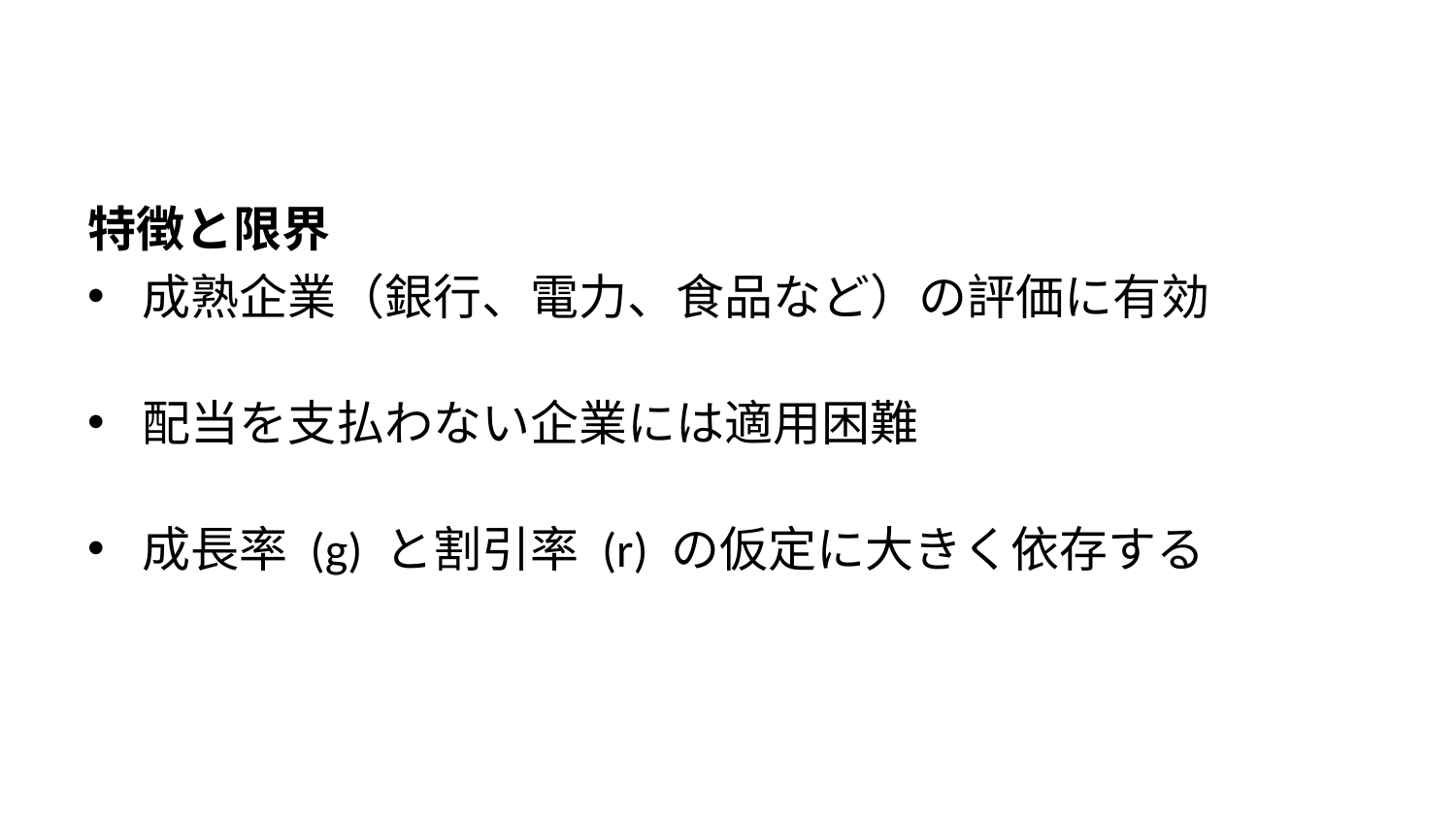

特徴と限界
成熟企業（銀行、電力、食品など）の評価に有効
配当を支払わない企業には適用困難
成長率 (g) と割引率 (r) の仮定に大きく依存する